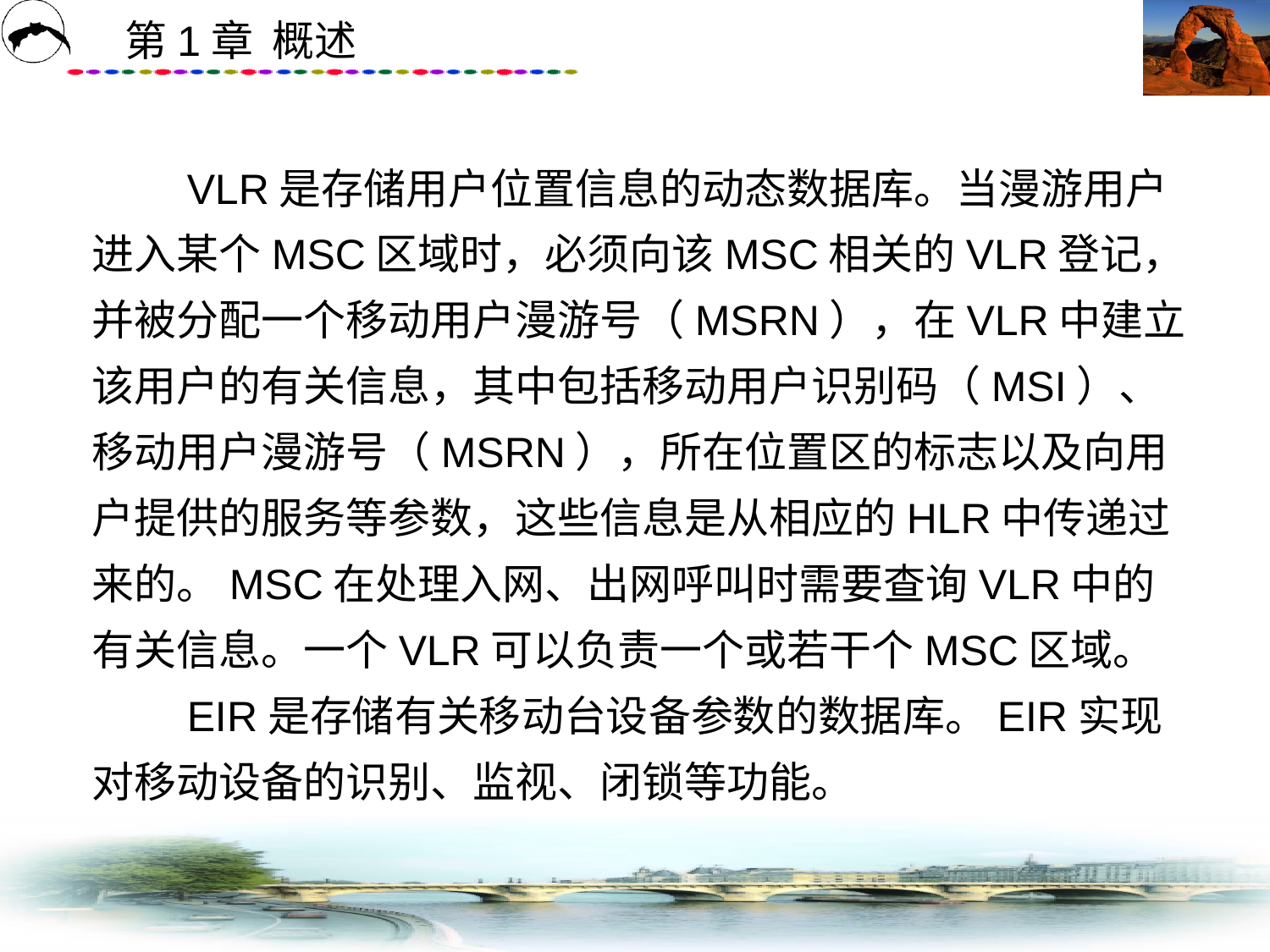

# VLR是存储用户位置信息的动态数据库。当漫游用户进入某个MSC区域时，必须向该MSC相关的VLR登记，并被分配一个移动用户漫游号（MSRN），在VLR中建立该用户的有关信息，其中包括移动用户识别码（MSI）、移动用户漫游号（MSRN），所在位置区的标志以及向用户提供的服务等参数，这些信息是从相应的HLR中传递过来的。MSC在处理入网、出网呼叫时需要查询VLR中的有关信息。一个VLR可以负责一个或若干个MSC区域。 　　EIR是存储有关移动台设备参数的数据库。EIR实现对移动设备的识别、监视、闭锁等功能。